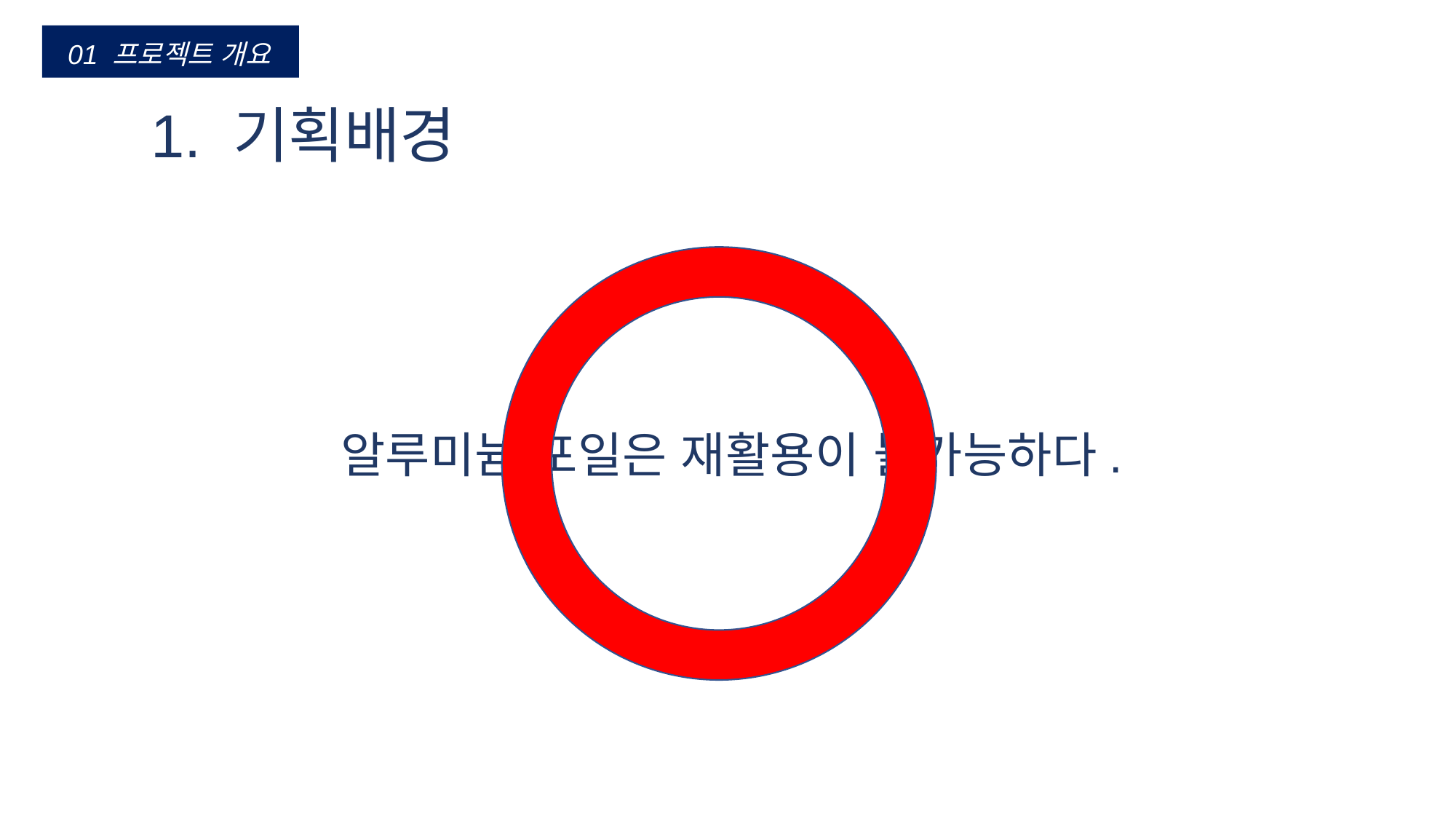

01 프로젝트 개요
  1. 기획배경

알루미늄 포일은 재활용이 불가능하다.